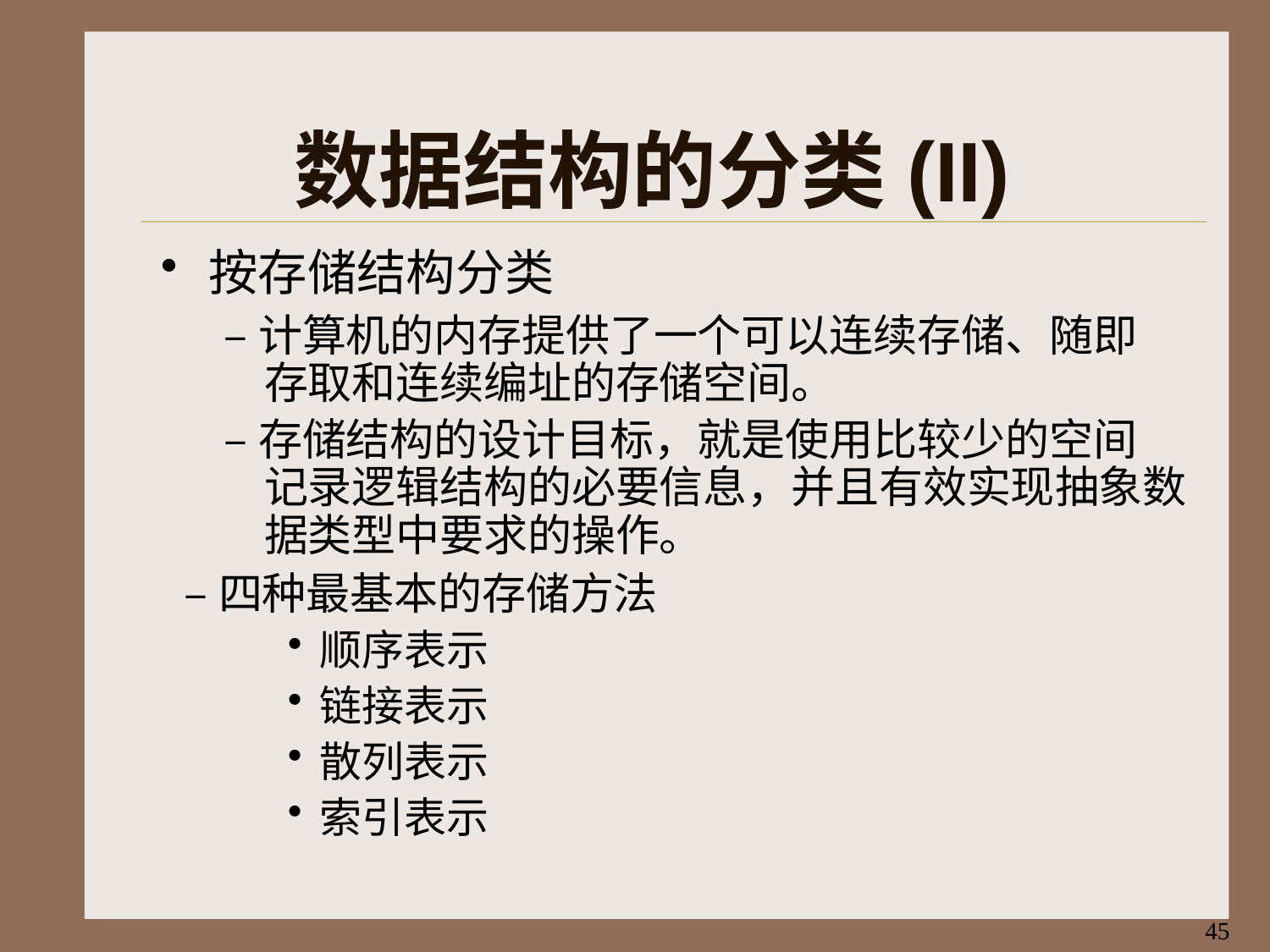

# 数据结构的分类(II)

按存储结构分类
–计算机的内存提供了一个可以连续存储、随即 存取和连续编址的存储空间。
–存储结构的设计目标，就是使用比较少的空间 记录逻辑结构的必要信息，并且有效实现抽象数 据类型中要求的操作。
–四种最基本的存储方法
顺序表示
链接表示
散列表示
索引表示
45